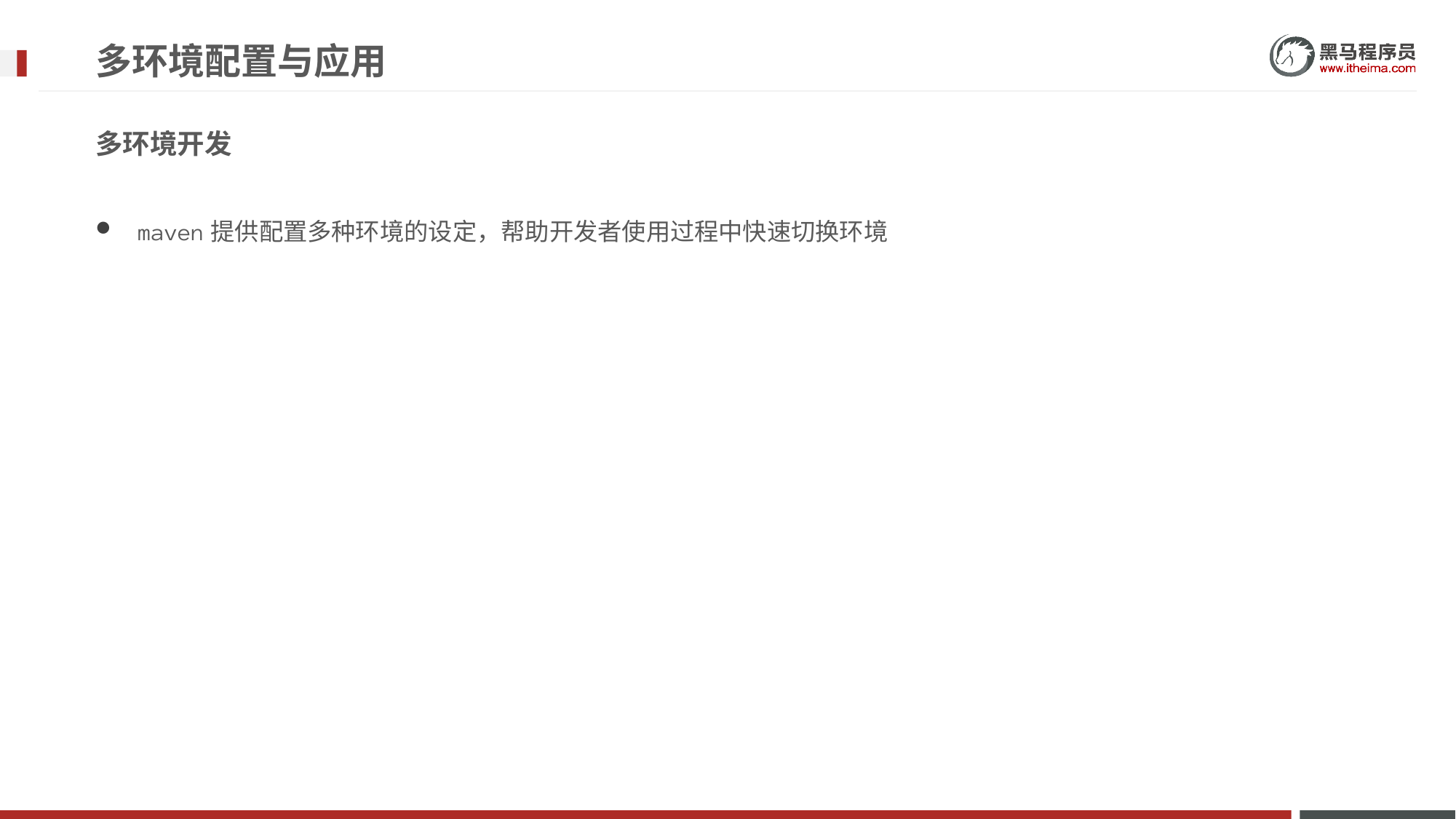

# 多环境配置与应用
多环境开发
maven提供配置多种环境的设定，帮助开发者使用过程中快速切换环境